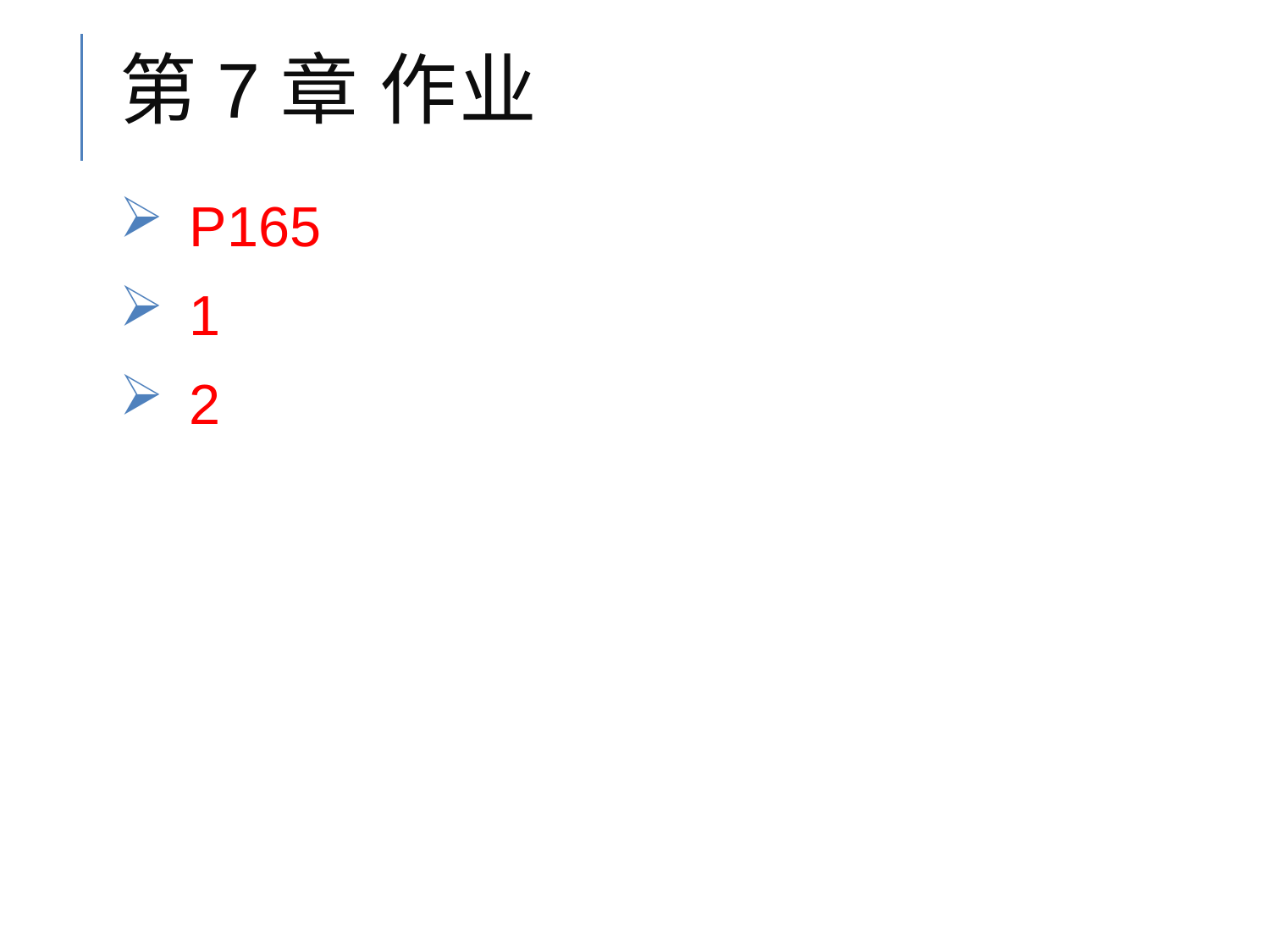

# 第7章 作业
P165
1
2
93